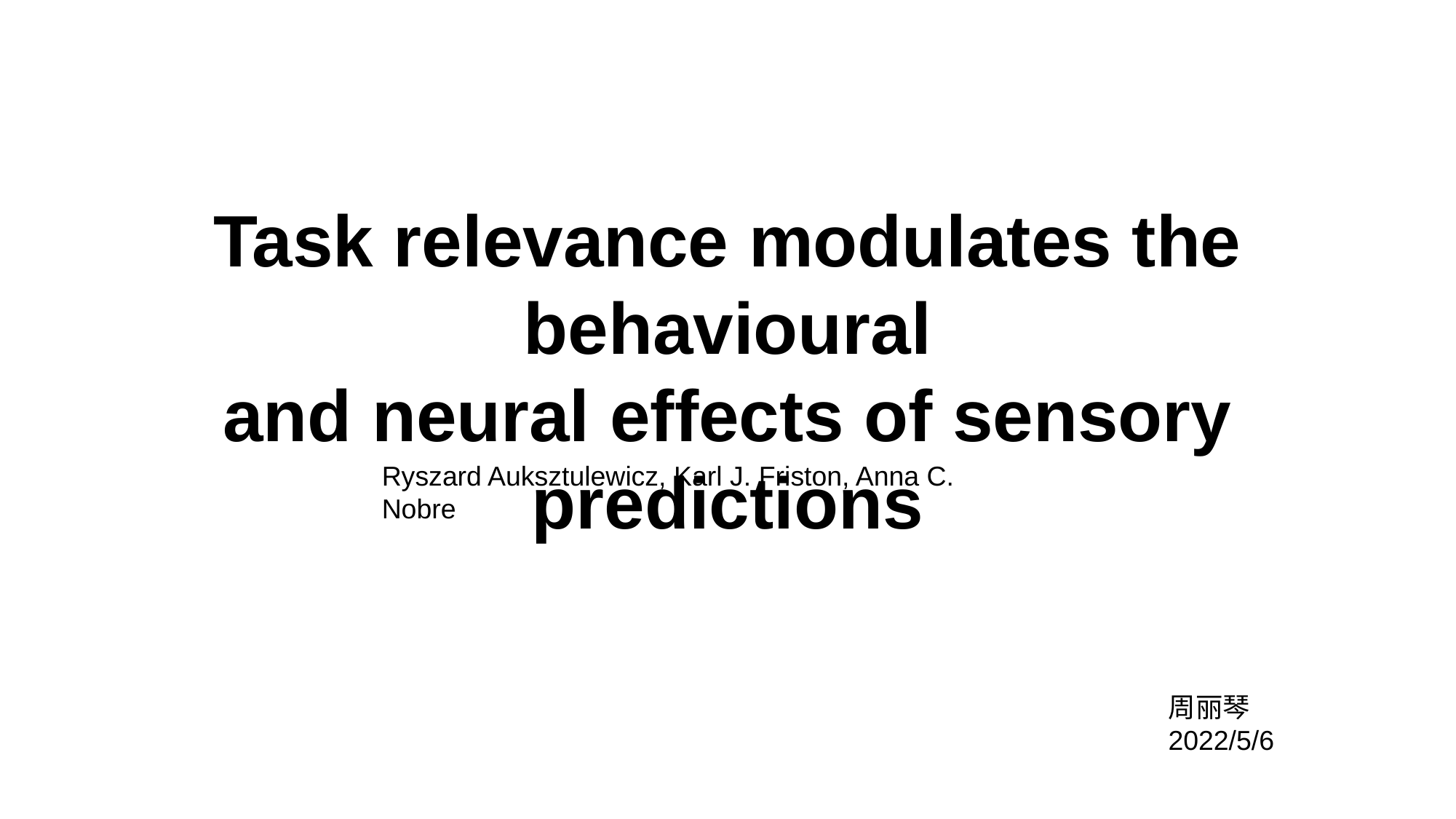

Task relevance modulates the behavioural
and neural effects of sensory predictions
Ryszard Auksztulewicz, Karl J. Friston, Anna C. Nobre
周丽琴
2022/5/6